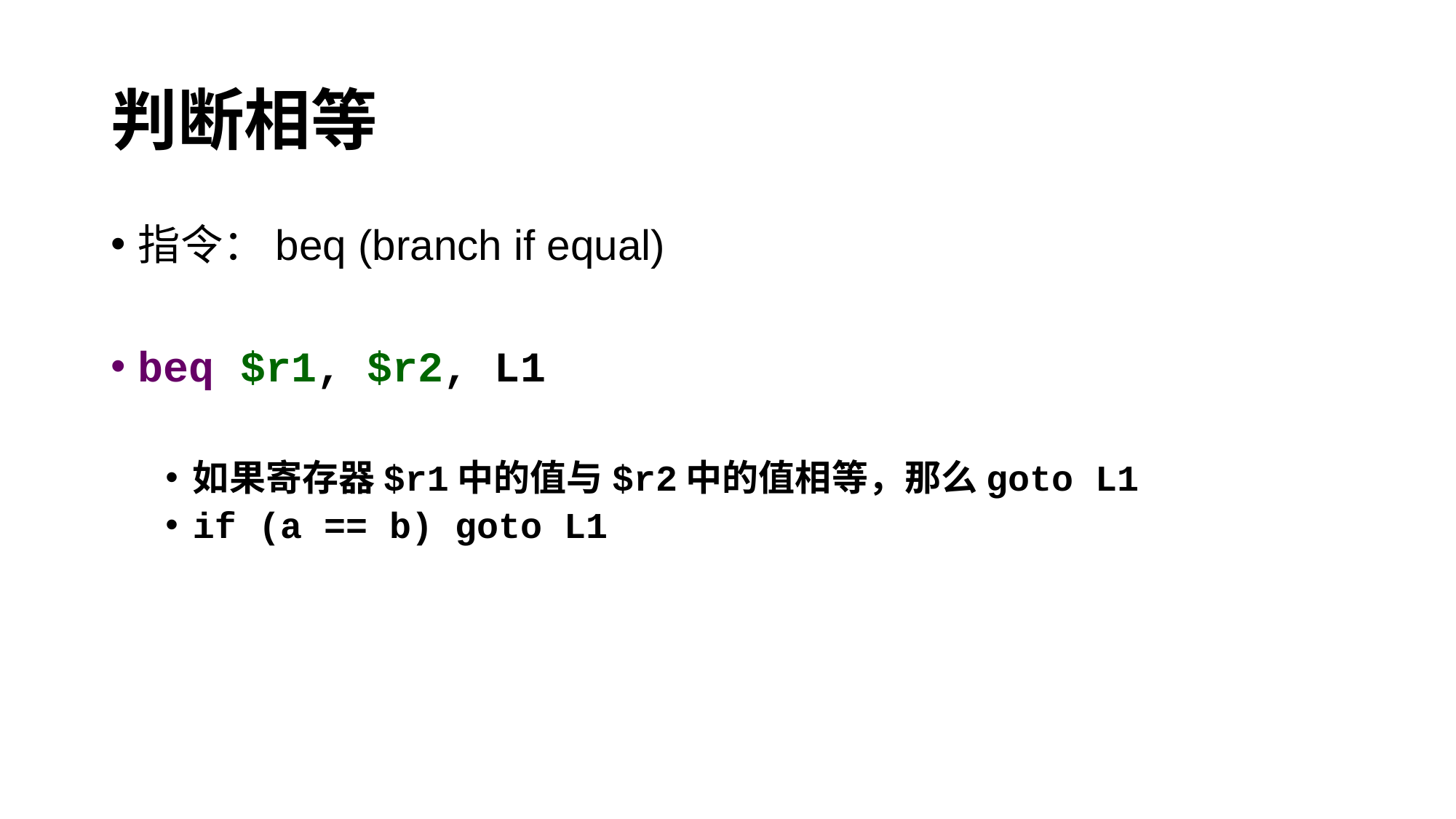

# 判断相等
指令：beq (branch if equal)

beq $r1, $r2, L1

如果寄存器$r1中的值与$r2中的值相等，那么goto L1
if (a == b) goto L1